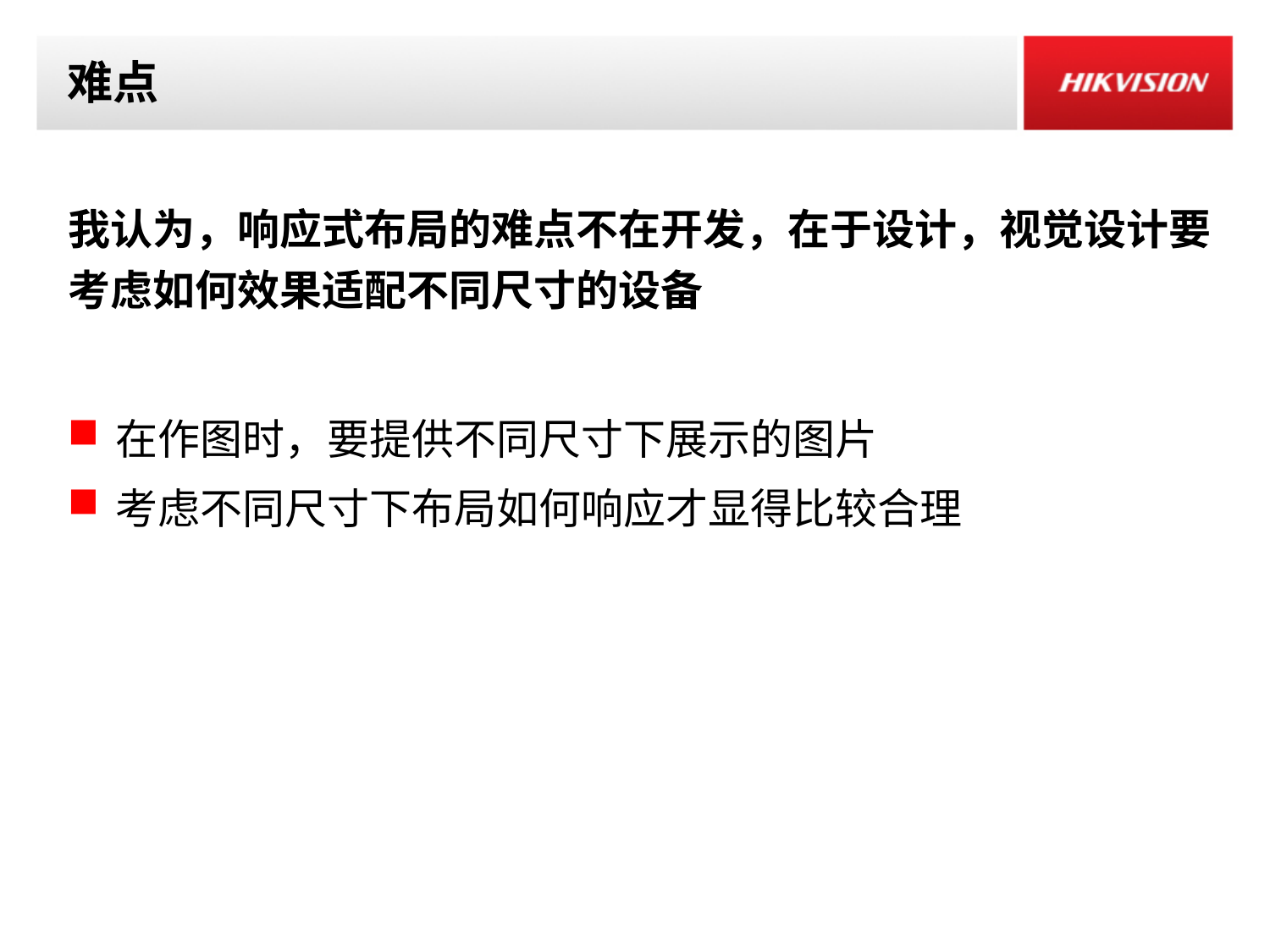

# 难点
我认为，响应式布局的难点不在开发，在于设计，视觉设计要考虑如何效果适配不同尺寸的设备
在作图时，要提供不同尺寸下展示的图片
考虑不同尺寸下布局如何响应才显得比较合理